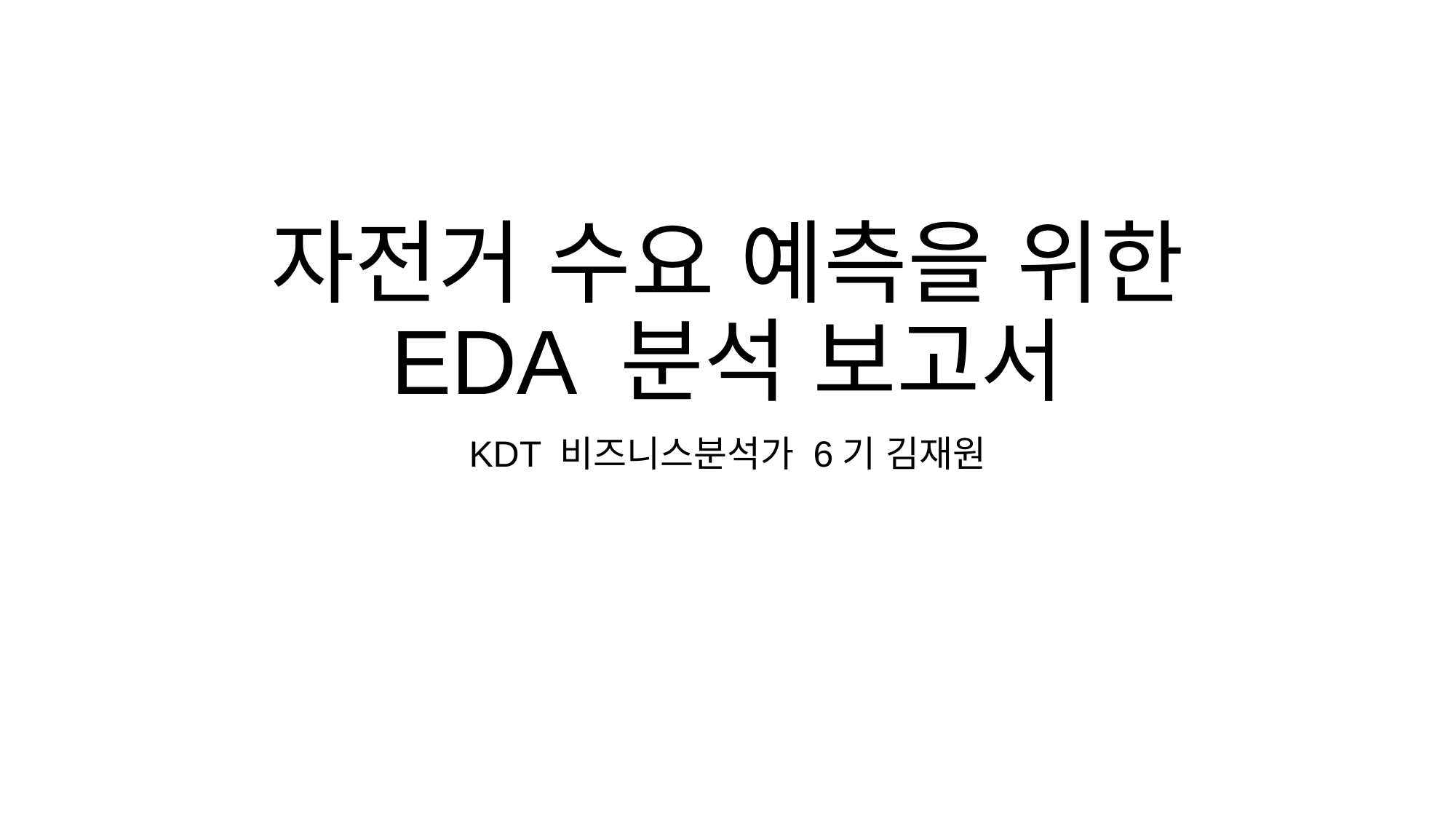

# 자전거 수요 예측을 위한 EDA 분석 보고서
KDT 비즈니스분석가 6기 김재원